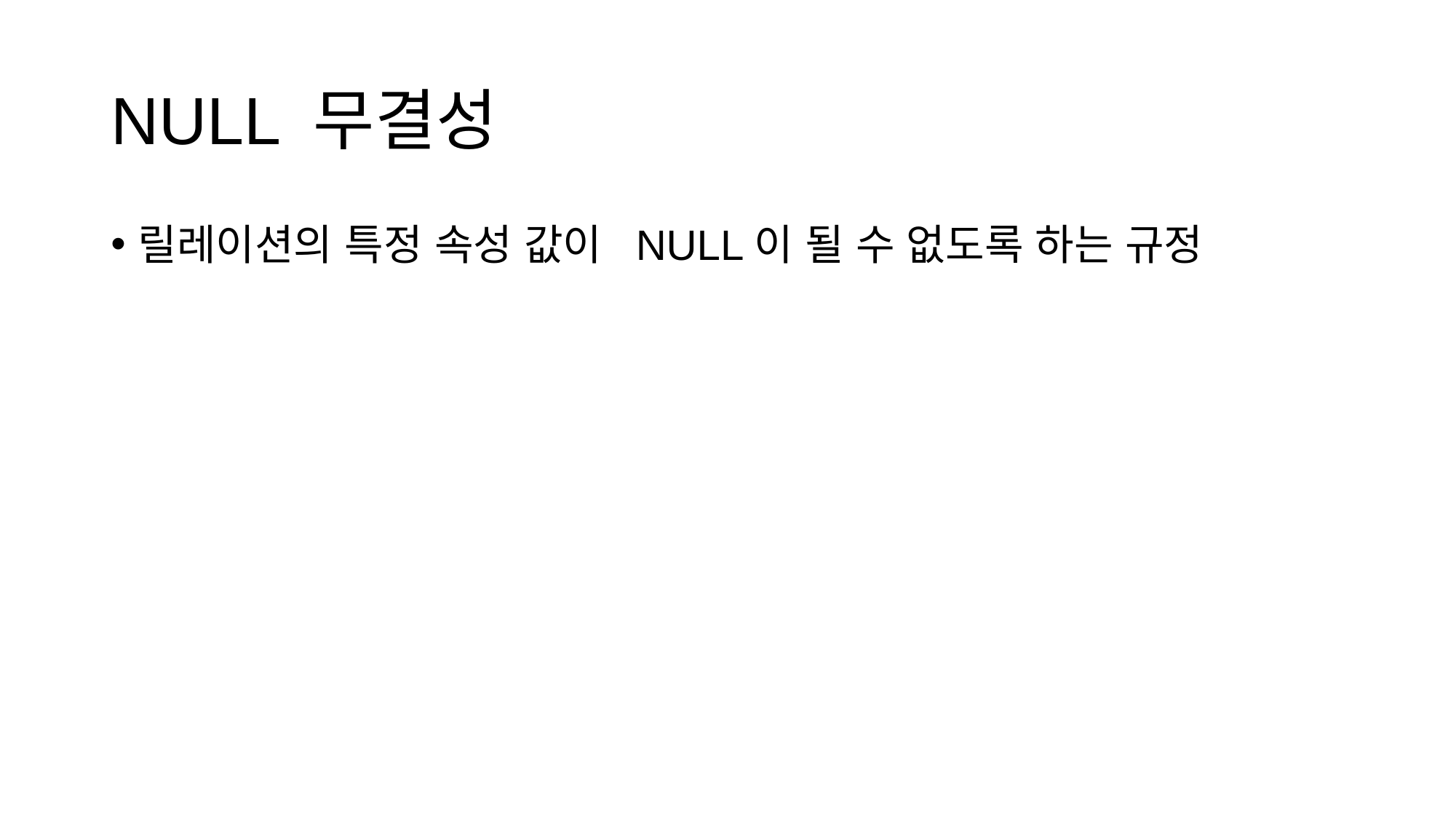

# NULL 무결성
릴레이션의 특정 속성 값이  NULL이 될 수 없도록 하는 규정